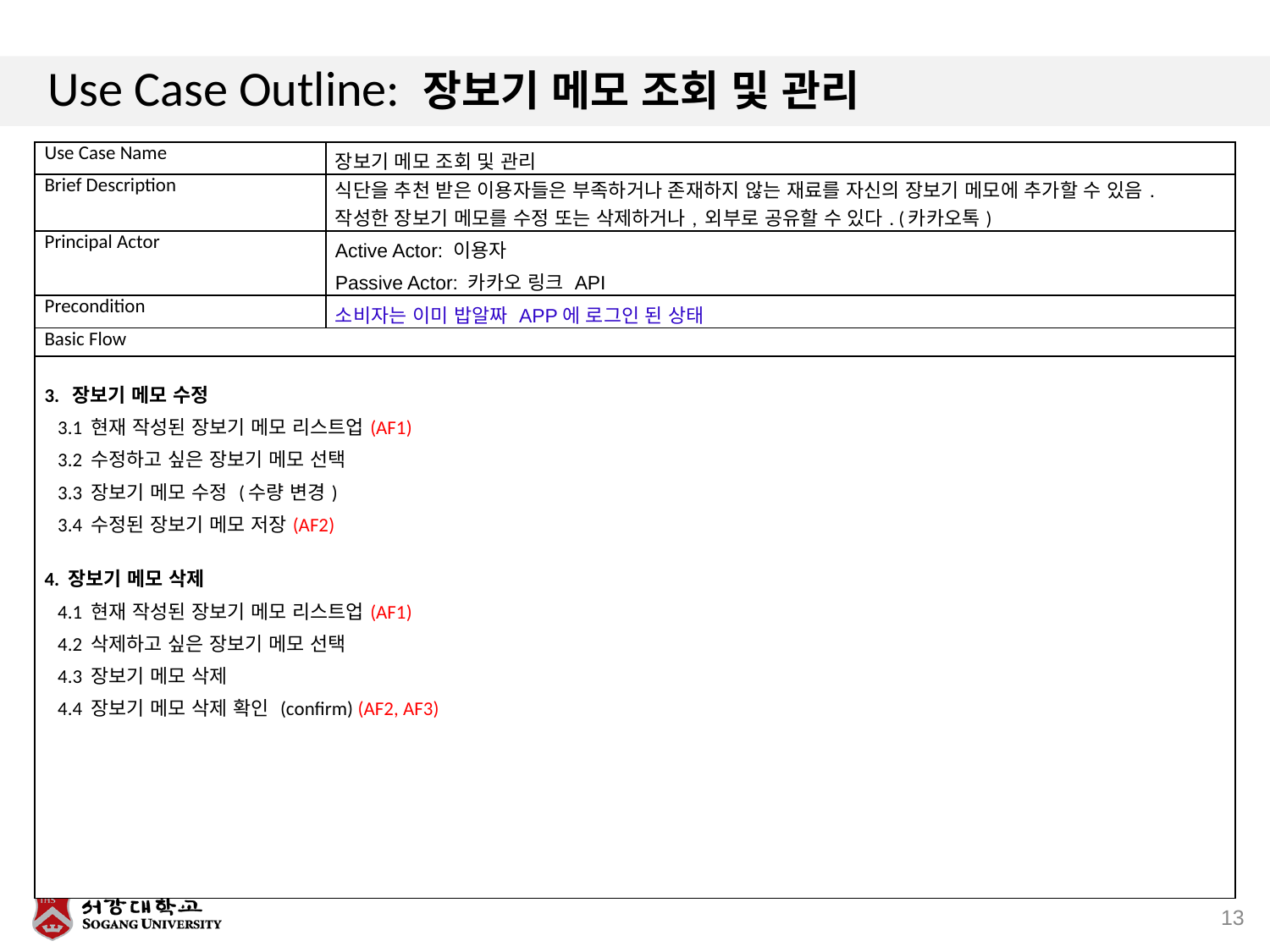

# Use Case Outline: 장보기 메모 조회 및 관리
| Use Case Name | 장보기 메모 조회 및 관리 |
| --- | --- |
| Brief Description | 식단을 추천 받은 이용자들은 부족하거나 존재하지 않는 재료를 자신의 장보기 메모에 추가할 수 있음. 작성한 장보기 메모를 수정 또는 삭제하거나, 외부로 공유할 수 있다. (카카오톡) |
| Principal Actor | Active Actor: 이용자 Passive Actor: 카카오 링크 API |
| Precondition | 소비자는 이미 밥알짜 APP에 로그인 된 상태 |
| Basic Flow |  |
| 3. 장보기 메모 수정 3.1 현재 작성된 장보기 메모 리스트업(AF1) 3.2 수정하고 싶은 장보기 메모 선택 3.3 장보기 메모 수정 (수량 변경) 3.4 수정된 장보기 메모 저장(AF2) 4. 장보기 메모 삭제 4.1 현재 작성된 장보기 메모 리스트업(AF1) 4.2 삭제하고 싶은 장보기 메모 선택 4.3 장보기 메모 삭제 4.4 장보기 메모 삭제 확인 (confirm) (AF2, AF3) |  |
13